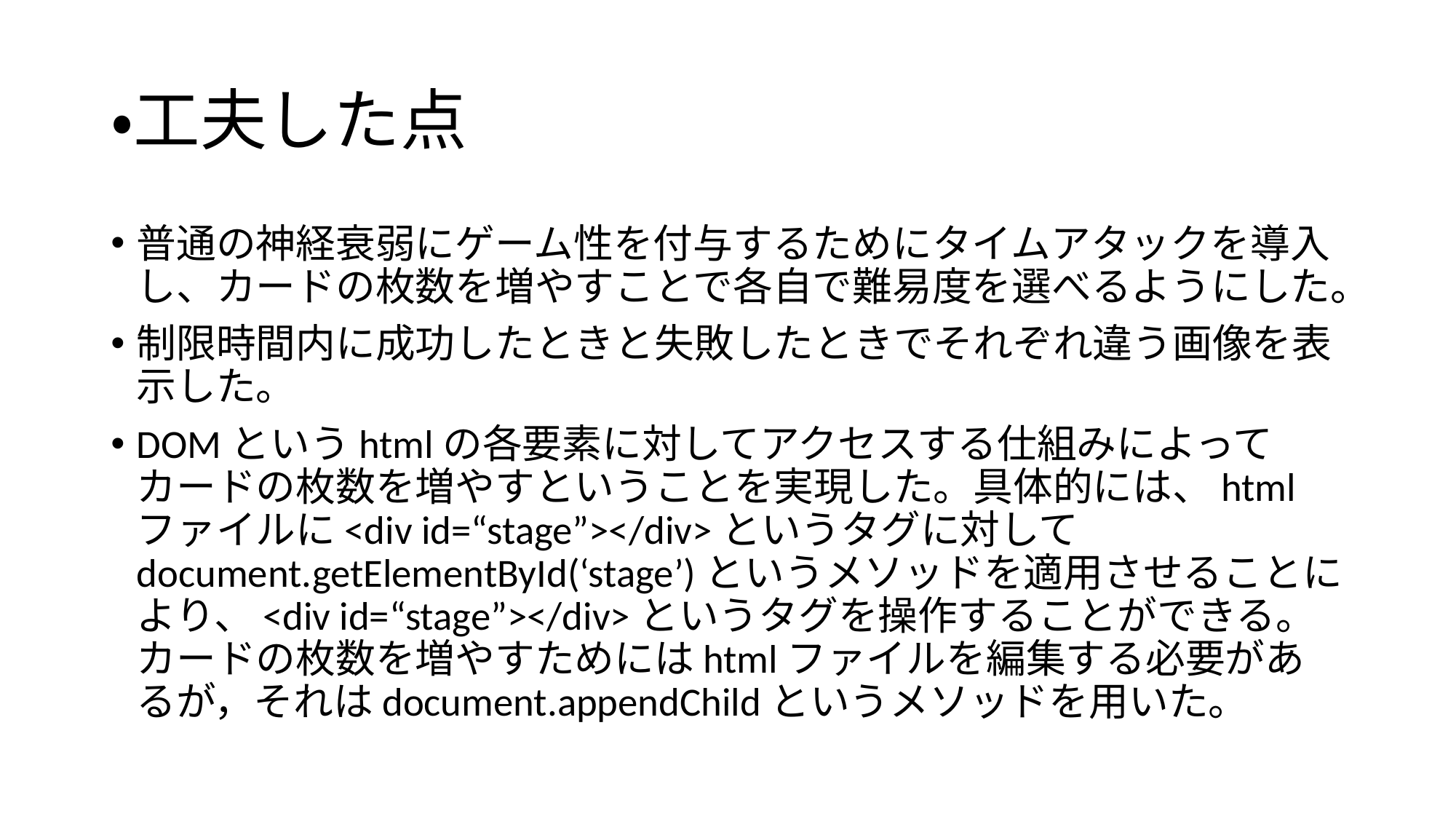

# ・工夫した点
普通の神経衰弱にゲーム性を付与するためにタイムアタックを導入し、カードの枚数を増やすことで各自で難易度を選べるようにした。
制限時間内に成功したときと失敗したときでそれぞれ違う画像を表示した。
DOMというhtmlの各要素に対してアクセスする仕組みによってカードの枚数を増やすということを実現した。具体的には、htmlファイルに<div id=“stage”></div>というタグに対してdocument.getElementById(‘stage’)というメソッドを適用させることにより、<div id=“stage”></div>というタグを操作することができる。カードの枚数を増やすためにはhtmlファイルを編集する必要があるが，それはdocument.appendChildというメソッドを用いた。